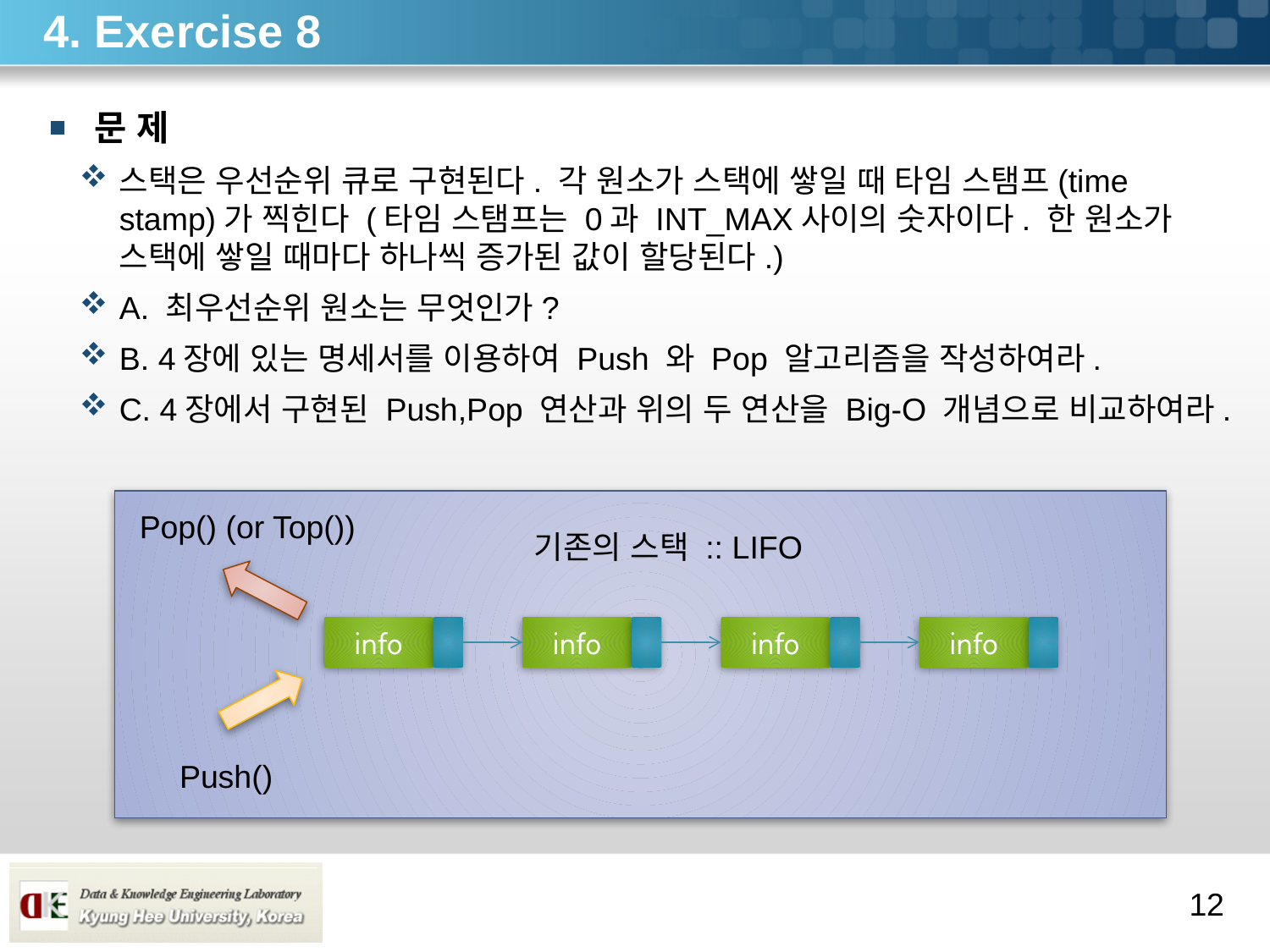

# 4. Exercise 8
문 제
스택은 우선순위 큐로 구현된다. 각 원소가 스택에 쌓일 때 타임 스탬프(time stamp)가 찍힌다 (타임 스탬프는 0과 INT_MAX사이의 숫자이다. 한 원소가 스택에 쌓일 때마다 하나씩 증가된 값이 할당된다.)
A. 최우선순위 원소는 무엇인가?
B. 4장에 있는 명세서를 이용하여 Push 와 Pop 알고리즘을 작성하여라.
C. 4장에서 구현된 Push,Pop 연산과 위의 두 연산을 Big-O 개념으로 비교하여라.

Pop() (or Top())
기존의 스택 :: LIFO

info

info

info

info

Push()